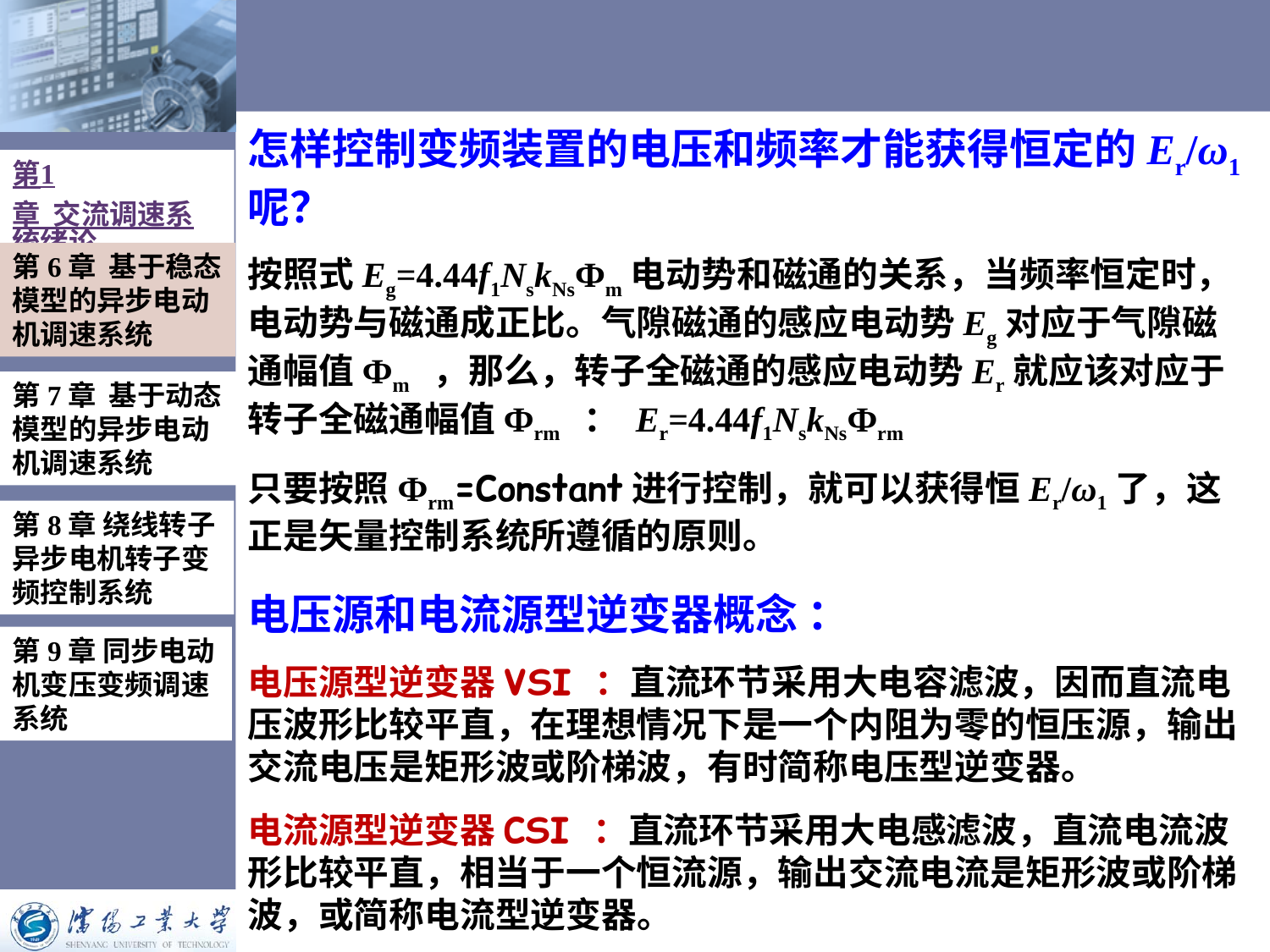

#
怎样控制变频装置的电压和频率才能获得恒定的Er/ω1呢？
按照式Eg=4.44f1NskNsФm电动势和磁通的关系，当频率恒定时，电动势与磁通成正比。气隙磁通的感应电动势Eg对应于气隙磁通幅值Фm ，那么，转子全磁通的感应电动势Er就应该对应于转子全磁通幅值Фrm ： Er=4.44f1NskNsФrm
只要按照Фrm=Constant进行控制，就可以获得恒Er/ω1了，这正是矢量控制系统所遵循的原则。
电压源和电流源型逆变器概念 ：
电压源型逆变器VSI ：直流环节采用大电容滤波，因而直流电压波形比较平直，在理想情况下是一个内阻为零的恒压源，输出交流电压是矩形波或阶梯波，有时简称电压型逆变器。
电流源型逆变器CSI ：直流环节采用大电感滤波，直流电流波形比较平直，相当于一个恒流源，输出交流电流是矩形波或阶梯波，或简称电流型逆变器。
第1章  交流调速系统绪论
第6章  基于稳态模型的异步电动机调速系统
第7章  基于动态模型的异步电动机调速系统
第8章 绕线转子异步电机转子变频控制系统
第9章 同步电动机变压变频调速系统